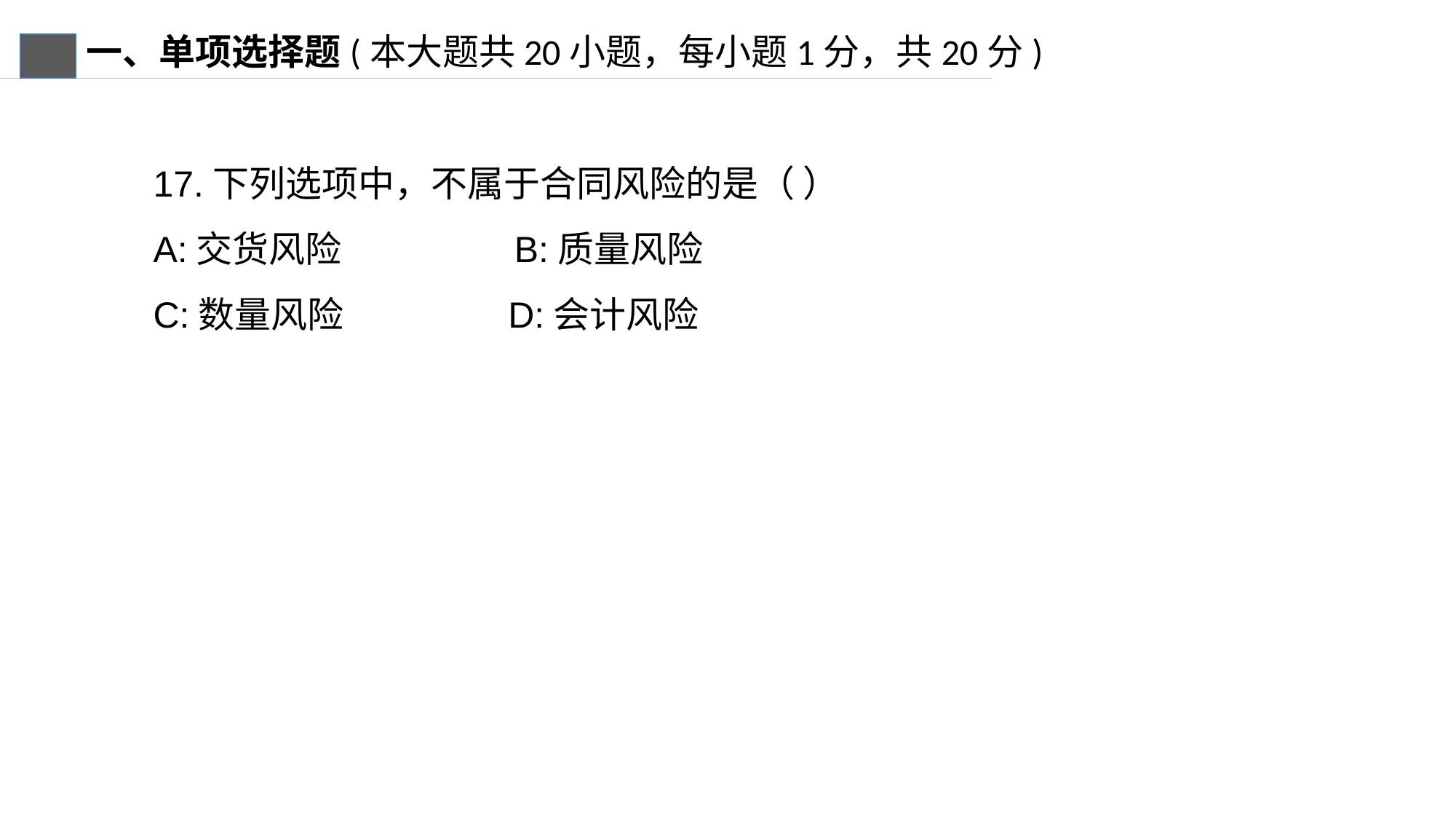

一、单项选择题(本大题共20小题，每小题1分，共20分)

17.下列选项中，不属于合同风险的是（ ）
A:交货风险                    B:质量风险
C:数量风险                   D:会计风险